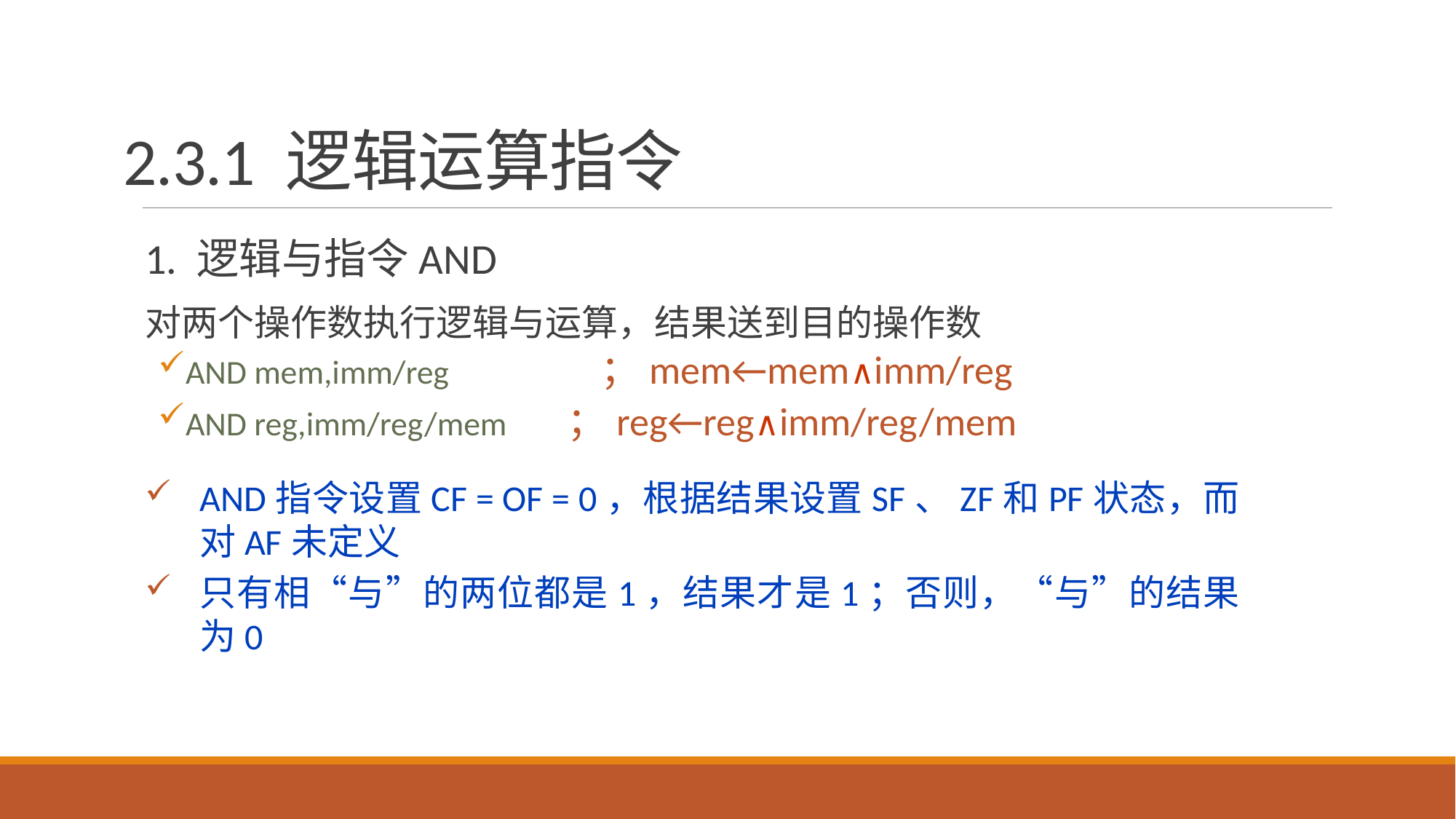

# 2.3.1 逻辑运算指令
1. 逻辑与指令AND
对两个操作数执行逻辑与运算，结果送到目的操作数
AND mem,imm/reg	              ；mem←mem∧imm/reg
AND reg,imm/reg/mem       ；reg←reg∧imm/reg/mem
AND指令设置CF = OF = 0，根据结果设置SF、ZF和PF状态，而对AF未定义
只有相“与”的两位都是1，结果才是1；否则，“与”的结果为0